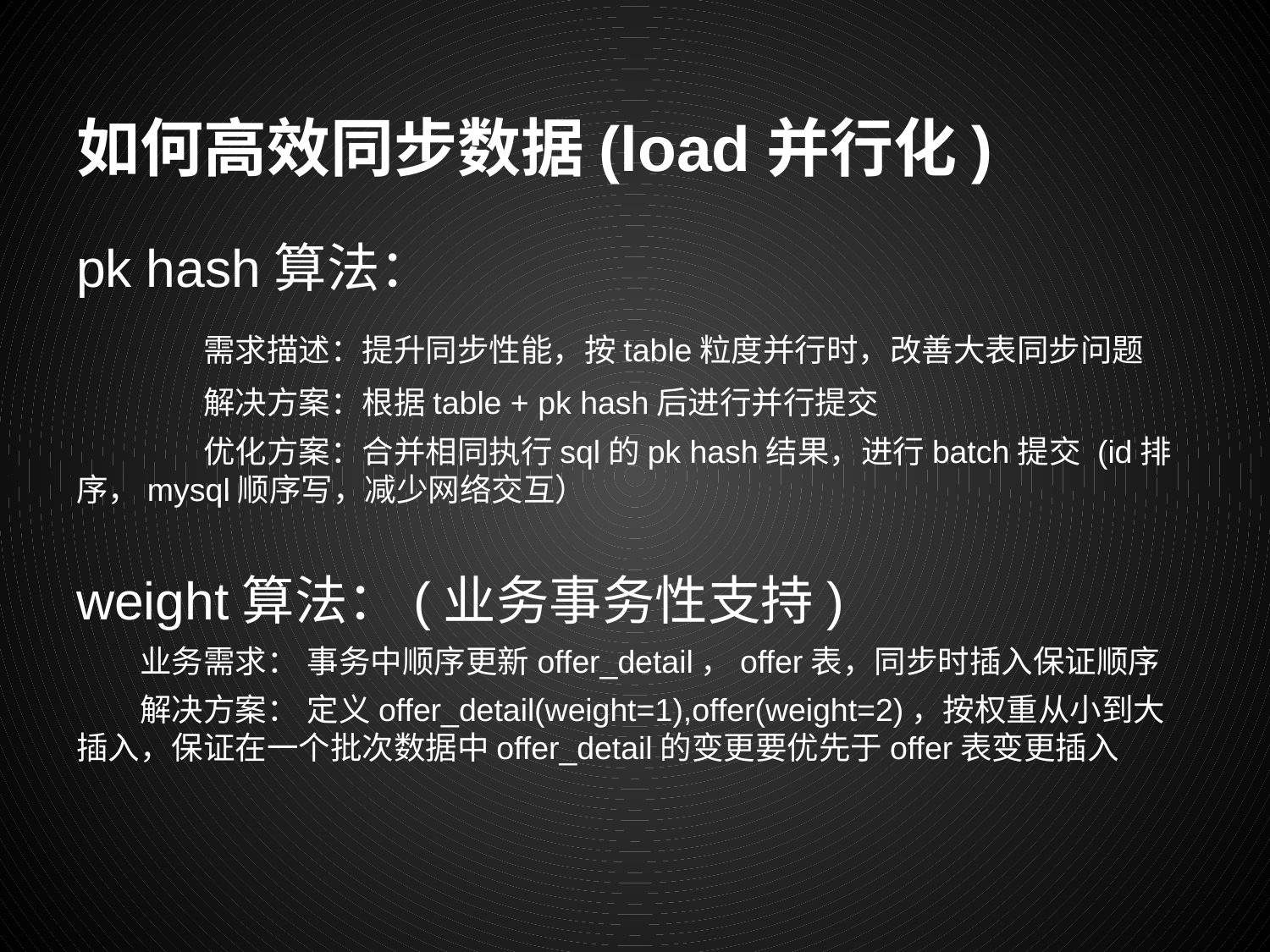

# 如何高效同步数据(load并行化)
pk hash算法：
	需求描述：提升同步性能，按table粒度并行时，改善大表同步问题
	解决方案：根据table + pk hash后进行并行提交
	优化方案：合并相同执行sql的pk hash结果，进行batch提交 (id排序，mysql顺序写，减少网络交互）

weight算法：(业务事务性支持)
业务需求： 事务中顺序更新offer_detail，offer表，同步时插入保证顺序
解决方案： 定义offer_detail(weight=1),offer(weight=2)，按权重从小到大插入，保证在一个批次数据中offer_detail的变更要优先于offer表变更插入